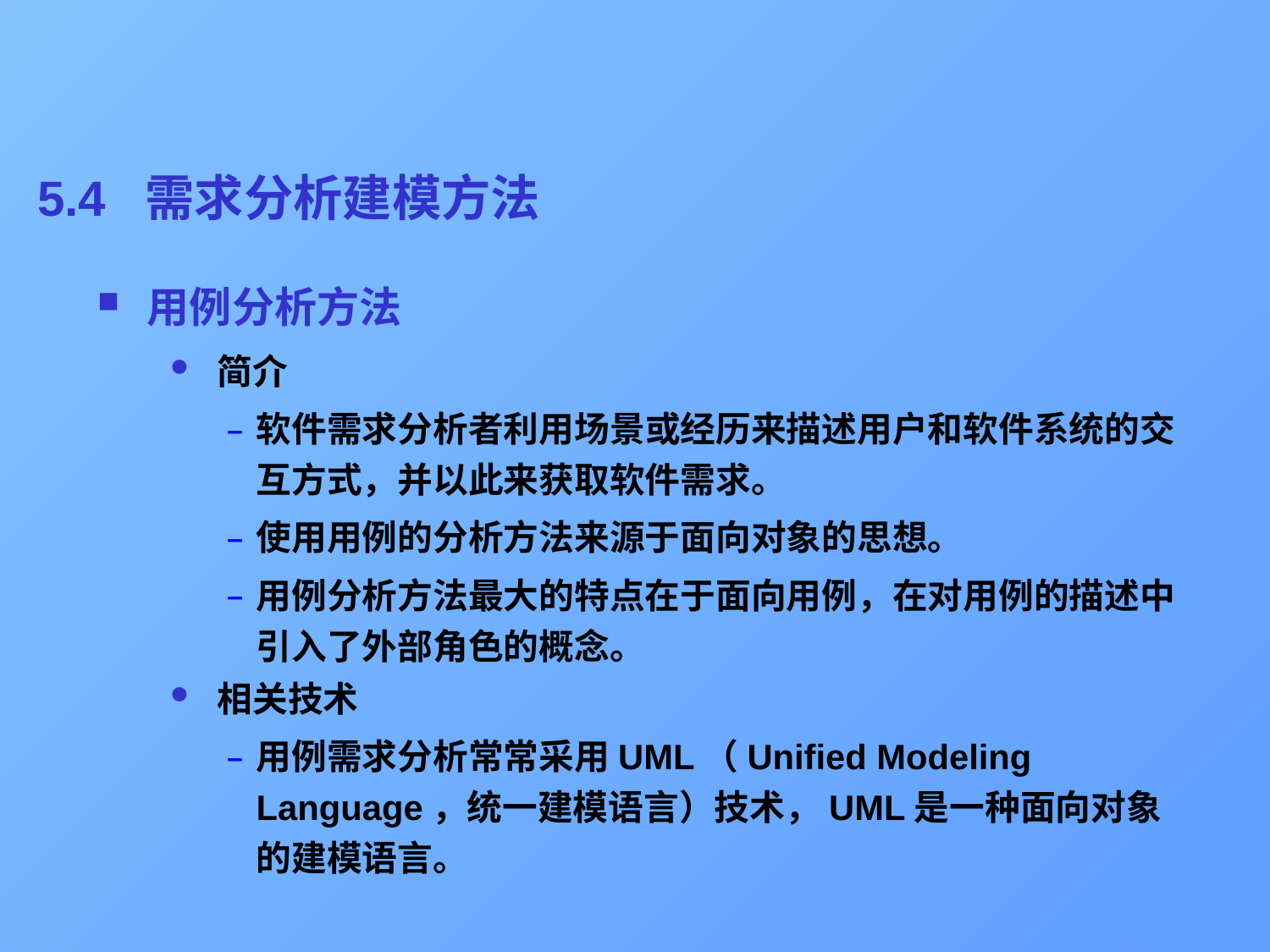

# 5.4  需求分析建模方法
 用例分析方法
 简介
软件需求分析者利用场景或经历来描述用户和软件系统的交互方式，并以此来获取软件需求。
使用用例的分析方法来源于面向对象的思想。
用例分析方法最大的特点在于面向用例，在对用例的描述中引入了外部角色的概念。
 相关技术
用例需求分析常常采用UML（Unified Modeling Language，统一建模语言）技术，UML是一种面向对象的建模语言。